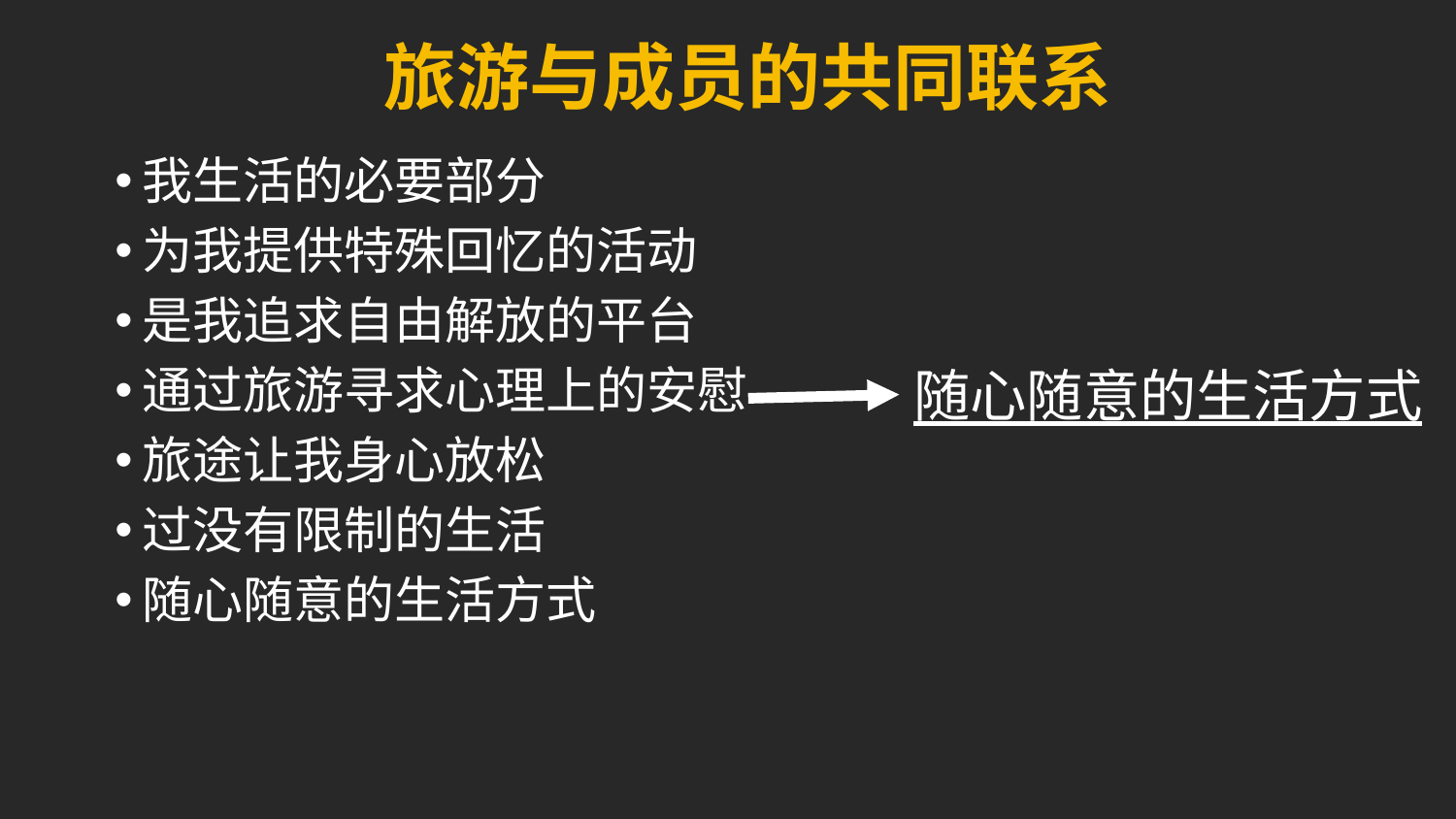

旅游与成员的共同联系
我生活的必要部分
为我提供特殊回忆的活动
是我追求自由解放的平台
通过旅游寻求心理上的安慰
旅途让我身心放松
过没有限制的生活
随心随意的生活方式

随心随意的生活方式